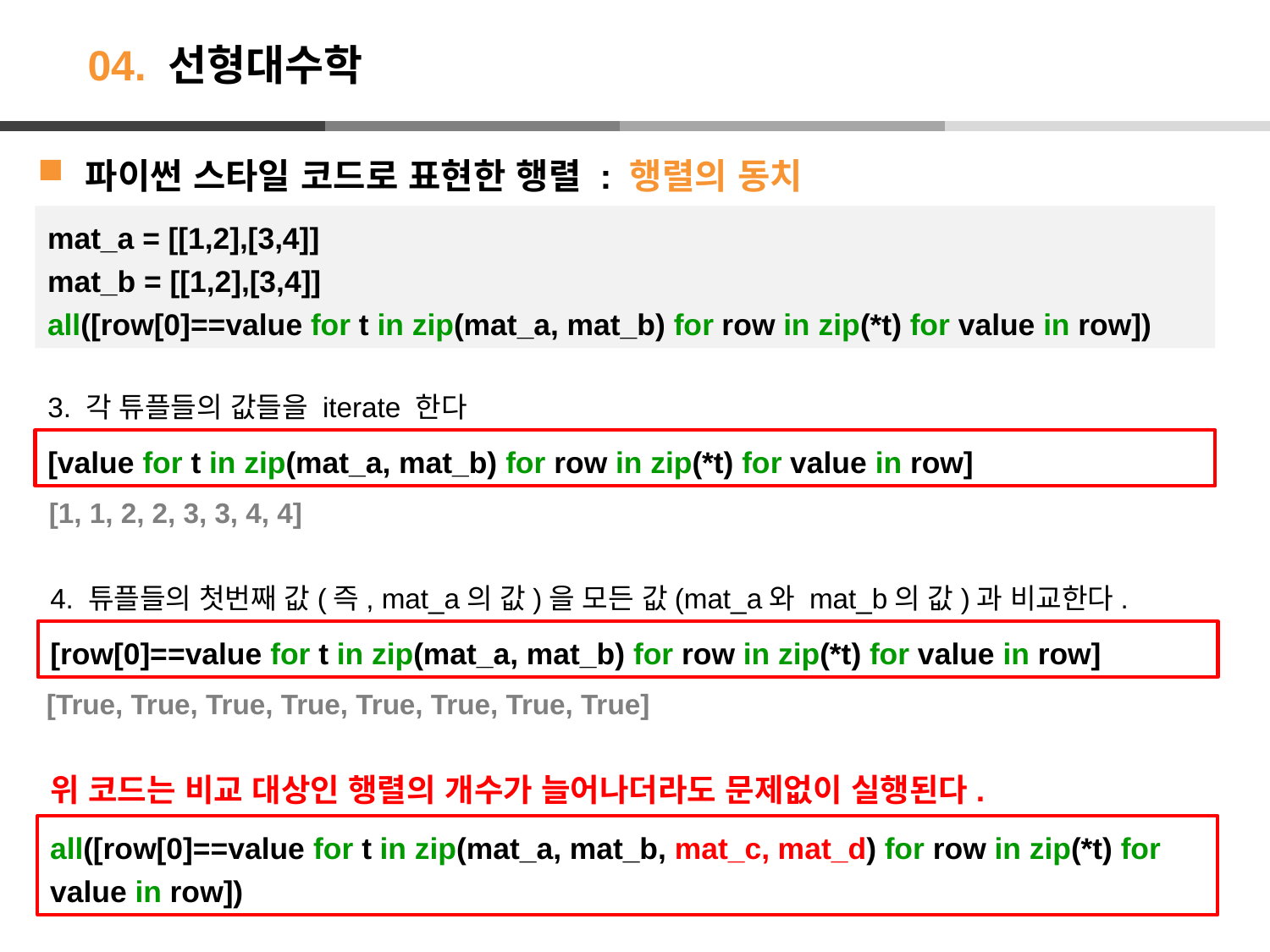

# 04. 선형대수학
파이썬 스타일 코드로 표현한 행렬 : 행렬의 동치
mat_a = [[1,2],[3,4]]
mat_b = [[1,2],[3,4]]
all([row[0]==value for t in zip(mat_a, mat_b) for row in zip(*t) for value in row])
3. 각 튜플들의 값들을 iterate 한다
[value for t in zip(mat_a, mat_b) for row in zip(*t) for value in row]
[1, 1, 2, 2, 3, 3, 4, 4]
4. 튜플들의 첫번째 값(즉, mat_a의 값)을 모든 값(mat_a와 mat_b의 값)과 비교한다.
[row[0]==value for t in zip(mat_a, mat_b) for row in zip(*t) for value in row]
[True, True, True, True, True, True, True, True]
위 코드는 비교 대상인 행렬의 개수가 늘어나더라도 문제없이 실행된다.
all([row[0]==value for t in zip(mat_a, mat_b, mat_c, mat_d) for row in zip(*t) for value in row])